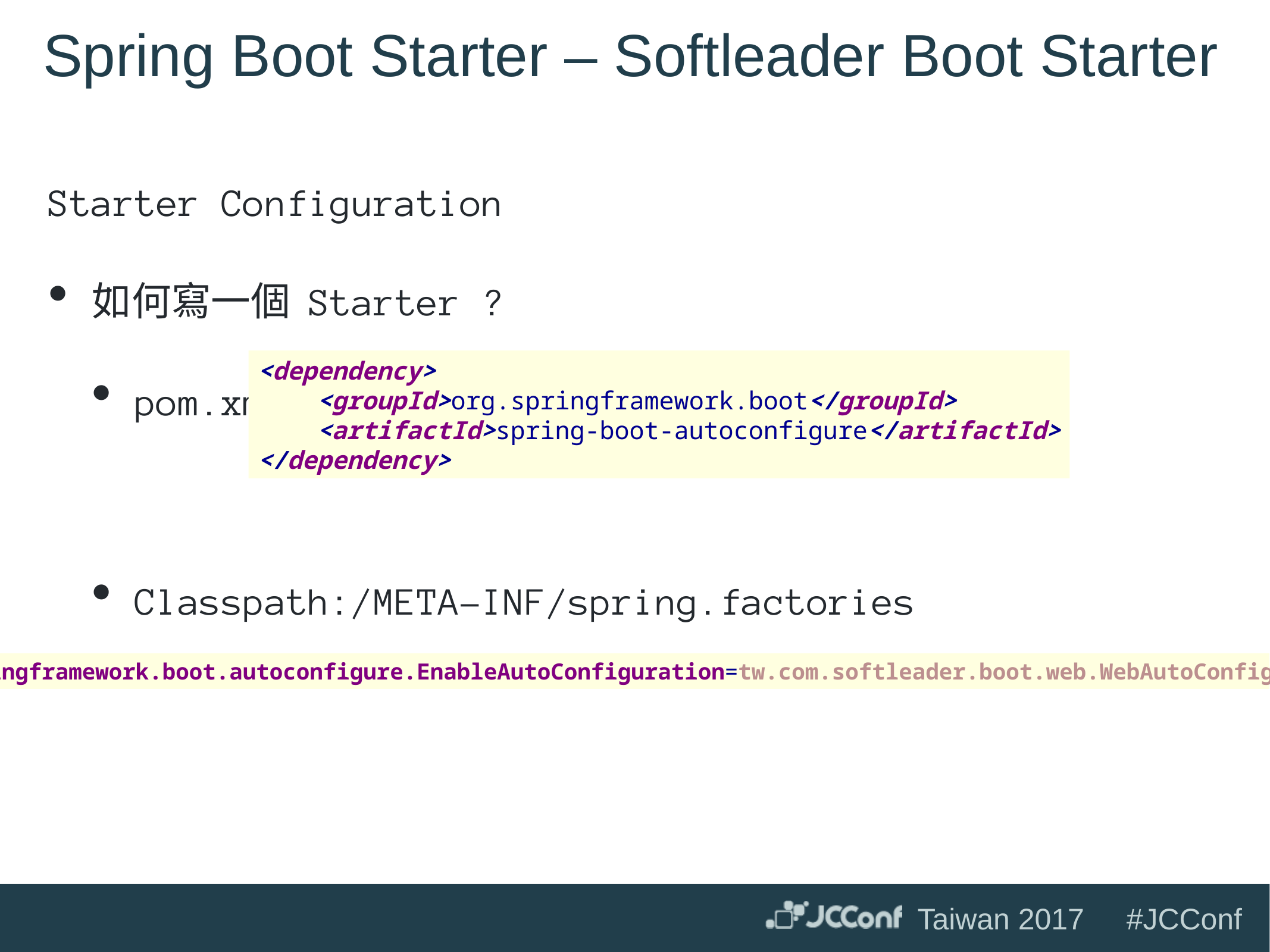

# Spring Boot Starter – Softleader Boot Starter

Starter Configuration
如何寫一個 Starter ?
pom.xml

Classpath:/META-INF/spring.factories
<dependency>
    <groupId>org.springframework.boot</groupId>
    <artifactId>spring-boot-autoconfigure</artifactId>
</dependency>
org.springframework.boot.autoconfigure.EnableAutoConfiguration=tw.com.softleader.boot.web.WebAutoConfiguration